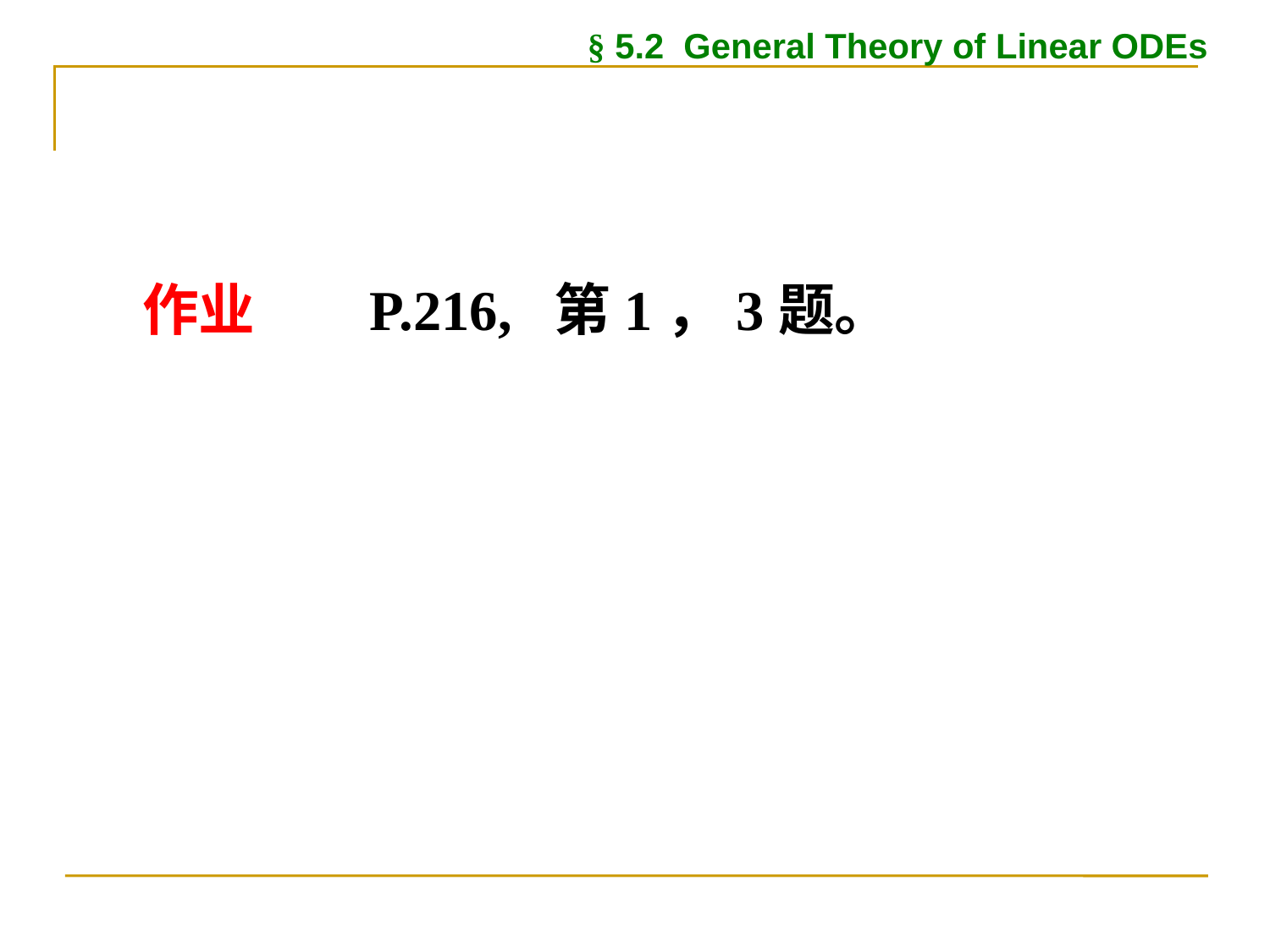

§ 5.2  General Theory of Linear ODEs
作业
P.216,  第1，3题。